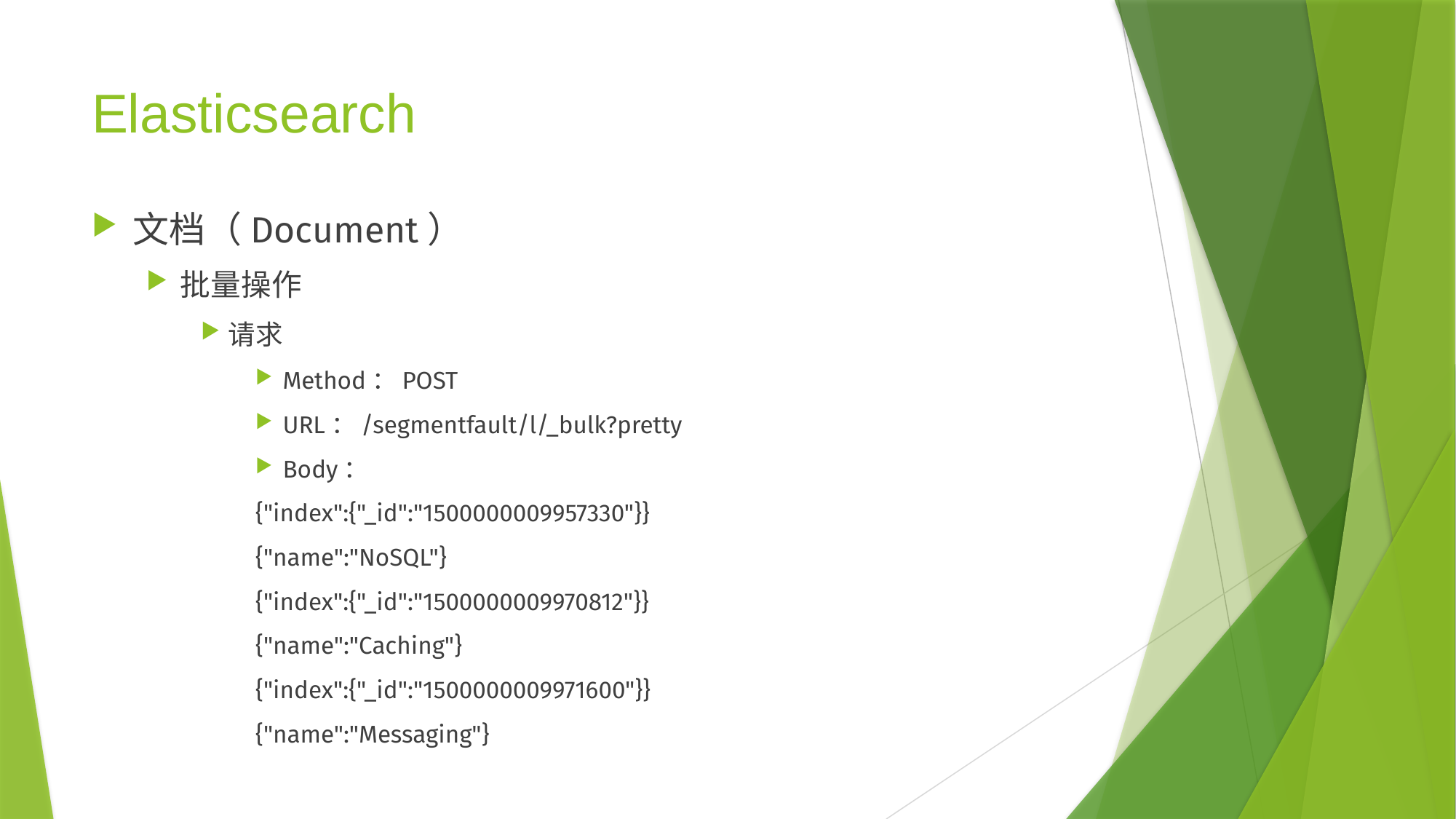

# Elasticsearch
文档（Document）
批量操作
请求
Method：POST
URL：/segmentfault/l/_bulk?pretty
Body：
{"index":{"_id":"1500000009957330"}}
{"name":"NoSQL"}
{"index":{"_id":"1500000009970812"}}
{"name":"Caching"}
{"index":{"_id":"1500000009971600"}}
{"name":"Messaging"}